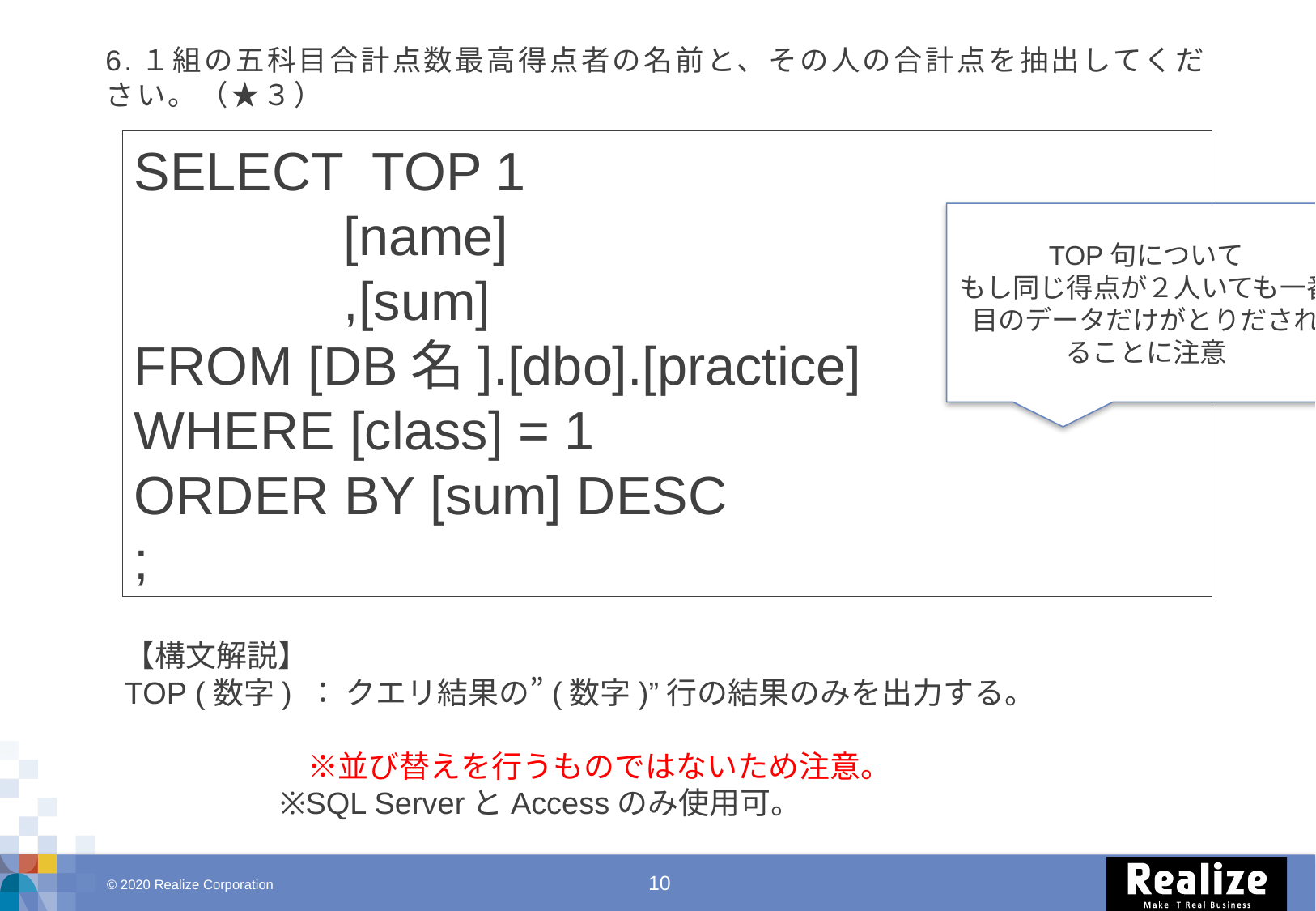

# 6.１組の五科目合計点数最高得点者の名前と、その人の合計点を抽出してください。（★３）
SELECT  TOP 1
              [name]
              ,[sum]
FROM [DB名].[dbo].[practice]
WHERE [class] = 1
ORDER BY [sum] DESC
;
TOP句について
もし同じ得点が２人いても一番目のデータだけがとりだされることに注意
【構文解説】
TOP (数字) ： クエリ結果の”(数字)”行の結果のみを出力する。

	　　※並び替えを行うものではないため注意。
	    ※SQL ServerとAccessのみ使用可。